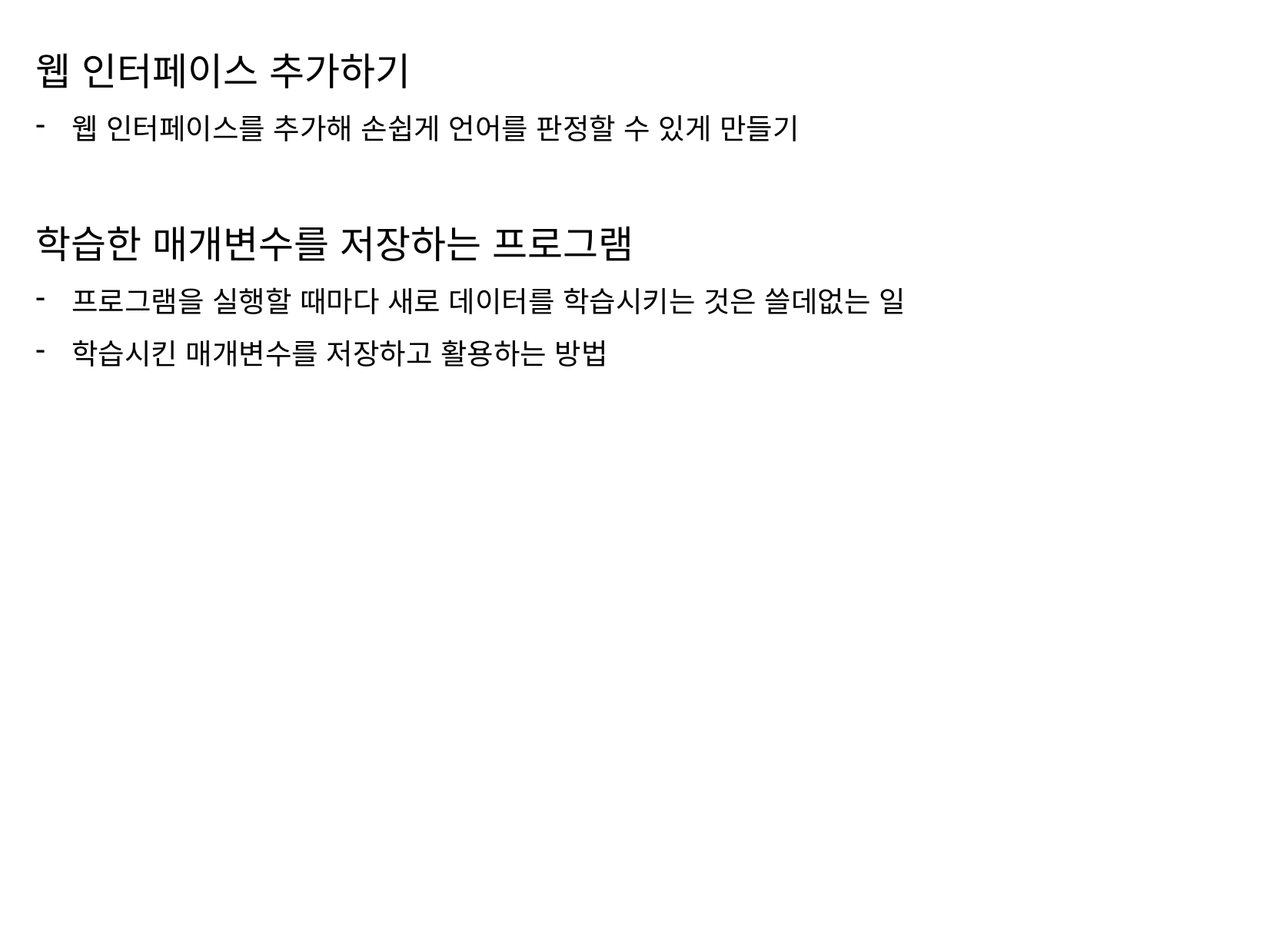

웹 인터페이스 추가하기
웹 인터페이스를 추가해 손쉽게 언어를 판정할 수 있게 만들기

학습한 매개변수를 저장하는 프로그램
프로그램을 실행할 때마다 새로 데이터를 학습시키는 것은 쓸데없는 일
학습시킨 매개변수를 저장하고 활용하는 방법